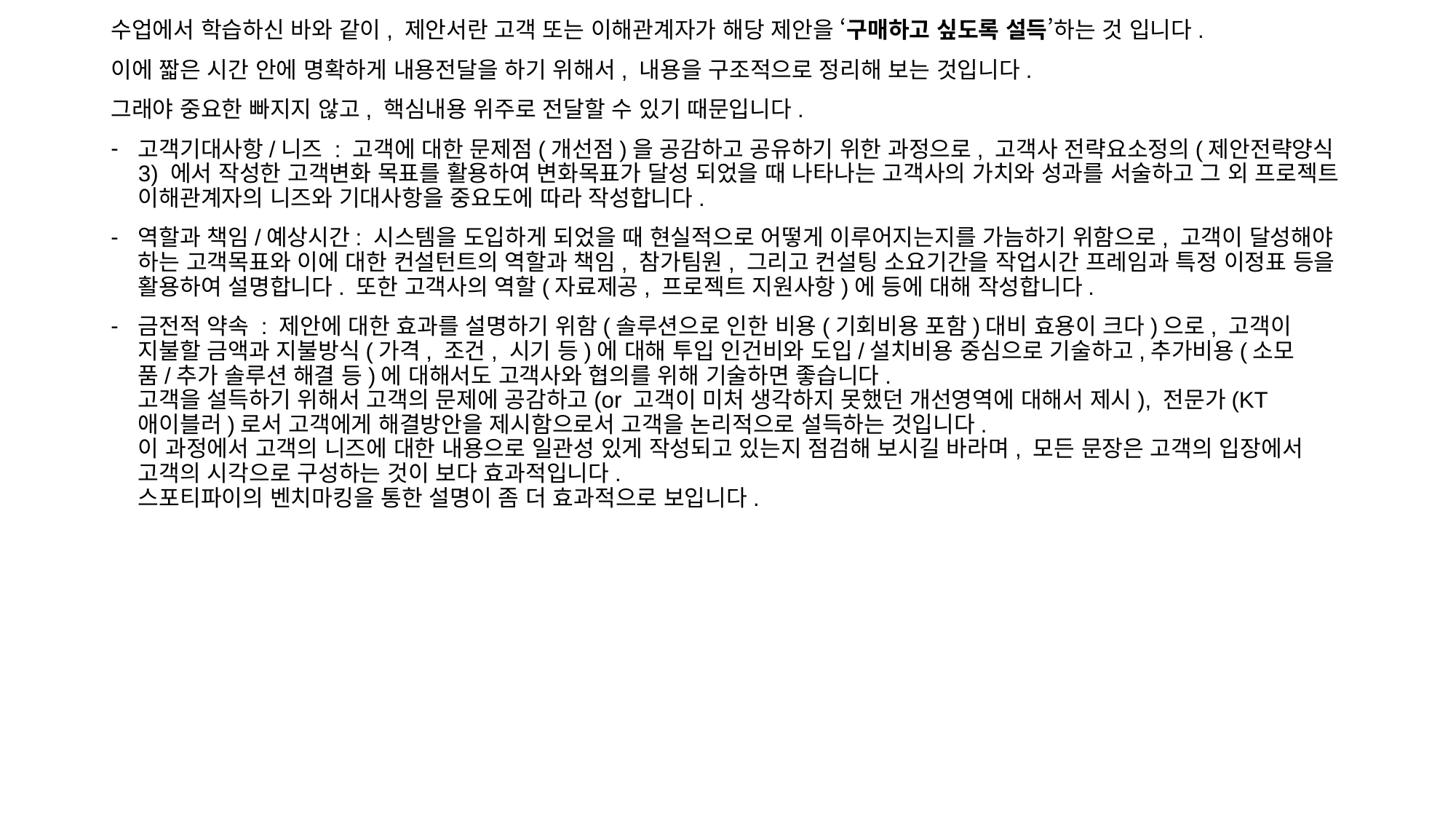

수업에서 학습하신 바와 같이, 제안서란 고객 또는 이해관계자가 해당 제안을 ‘구매하고 싶도록 설득’하는 것 입니다.
이에 짧은 시간 안에 명확하게 내용전달을 하기 위해서, 내용을 구조적으로 정리해 보는 것입니다.
그래야 중요한 빠지지 않고, 핵심내용 위주로 전달할 수 있기 때문입니다.
고객기대사항/니즈 : 고객에 대한 문제점(개선점)을 공감하고 공유하기 위한 과정으로, 고객사 전략요소정의(제안전략양식3) 에서 작성한 고객변화 목표를 활용하여 변화목표가 달성 되었을 때 나타나는 고객사의 가치와 성과를 서술하고 그 외 프로젝트 이해관계자의 니즈와 기대사항을 중요도에 따라 작성합니다.
역할과 책임/예상시간: 시스템을 도입하게 되었을 때 현실적으로 어떻게 이루어지는지를 가늠하기 위함으로, 고객이 달성해야 하는 고객목표와 이에 대한 컨설턴트의 역할과 책임, 참가팀원, 그리고 컨설팅 소요기간을 작업시간 프레임과 특정 이정표 등을 활용하여 설명합니다. 또한 고객사의 역할(자료제공, 프로젝트 지원사항)에 등에 대해 작성합니다.
금전적 약속 : 제안에 대한 효과를 설명하기 위함(솔루션으로 인한 비용(기회비용 포함)대비 효용이 크다)으로, 고객이 지불할 금액과 지불방식(가격, 조건, 시기 등)에 대해 투입 인건비와 도입/설치비용 중심으로 기술하고,추가비용(소모품/추가 솔루션 해결 등)에 대해서도 고객사와 협의를 위해 기술하면 좋습니다.
고객을 설득하기 위해서 고객의 문제에 공감하고(or 고객이 미처 생각하지 못했던 개선영역에 대해서 제시), 전문가(KT애이블러)로서 고객에게 해결방안을 제시함으로서 고객을 논리적으로 설득하는 것입니다.
이 과정에서 고객의 니즈에 대한 내용으로 일관성 있게 작성되고 있는지 점검해 보시길 바라며, 모든 문장은 고객의 입장에서 고객의 시각으로 구성하는 것이 보다 효과적입니다.
스포티파이의 벤치마킹을 통한 설명이 좀 더 효과적으로 보입니다.